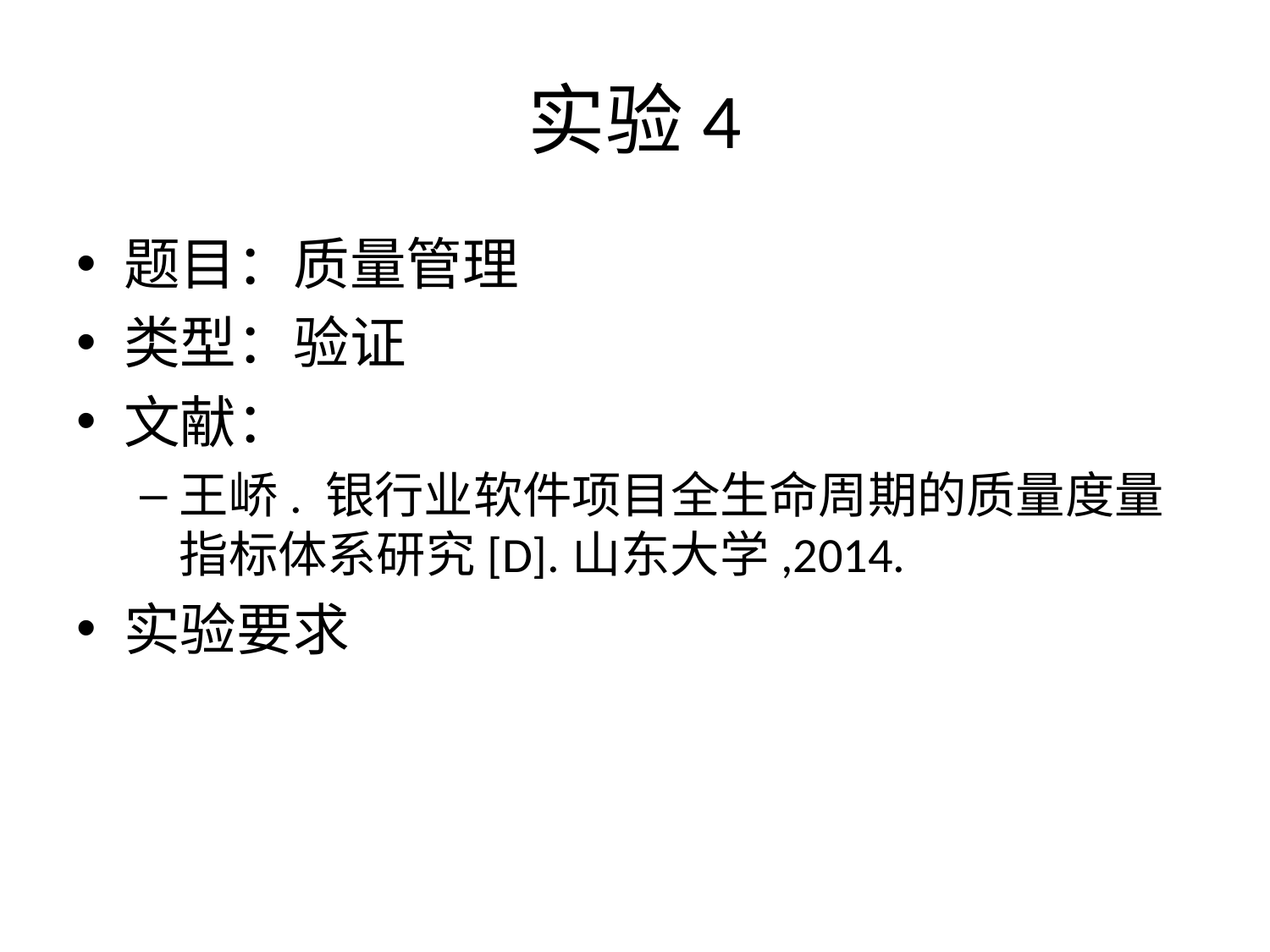

# 实验4
题目：质量管理
类型：验证
文献：
王峤. 银行业软件项目全生命周期的质量度量指标体系研究[D].山东大学,2014.
实验要求